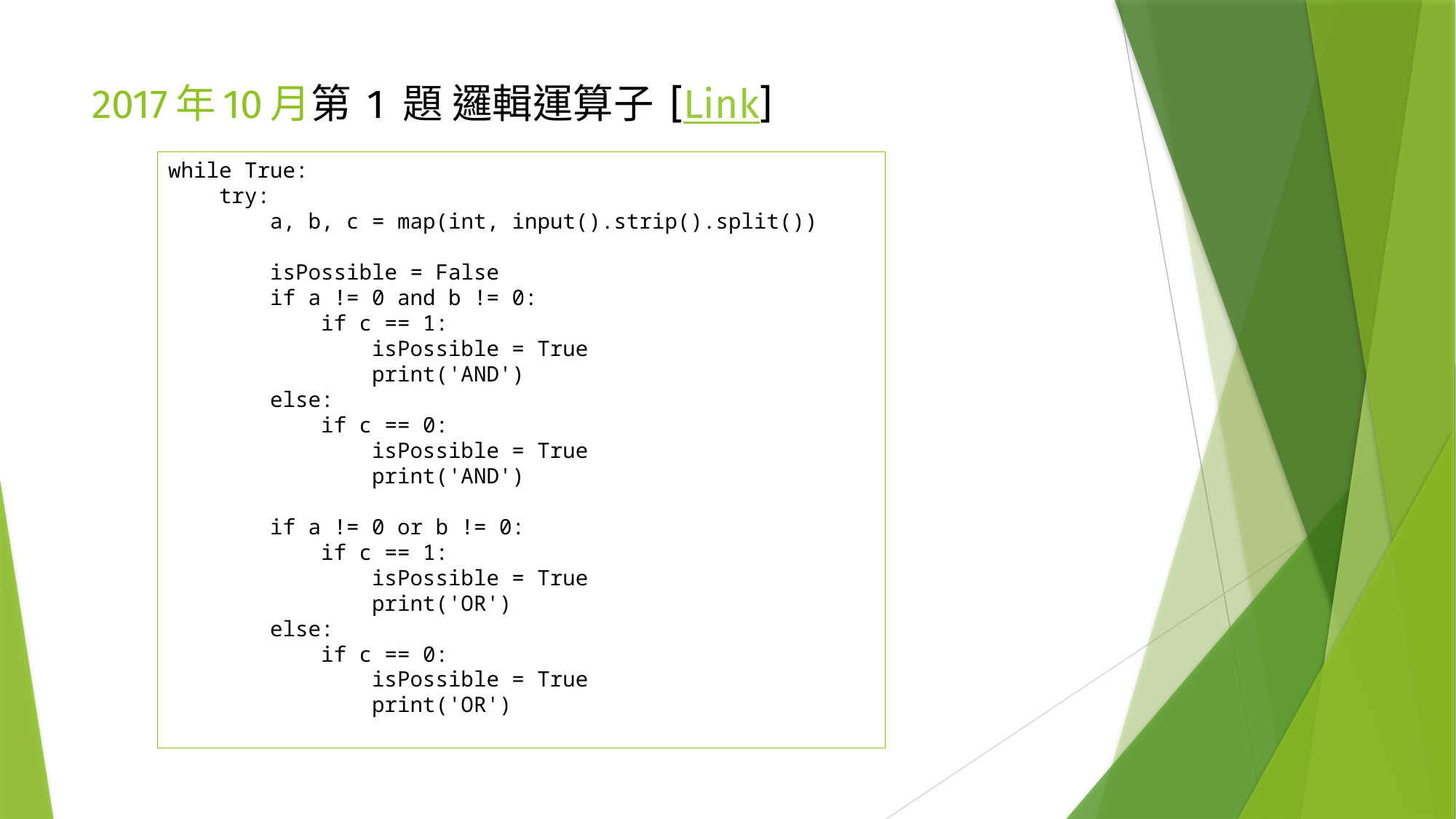

# 2017年10月第 1 題 邏輯運算子 [Link]
﻿while True:
    try:
        a, b, c = map(int, input().strip().split())

        isPossible = False
        if a != 0 and b != 0:
            if c == 1:
                isPossible = True
                print('AND')
        else:
            if c == 0:
                isPossible = True
                print('AND')

        if a != 0 or b != 0:
            if c == 1:
                isPossible = True
                print('OR')
        else:
            if c == 0:
                isPossible = True
                print('OR')